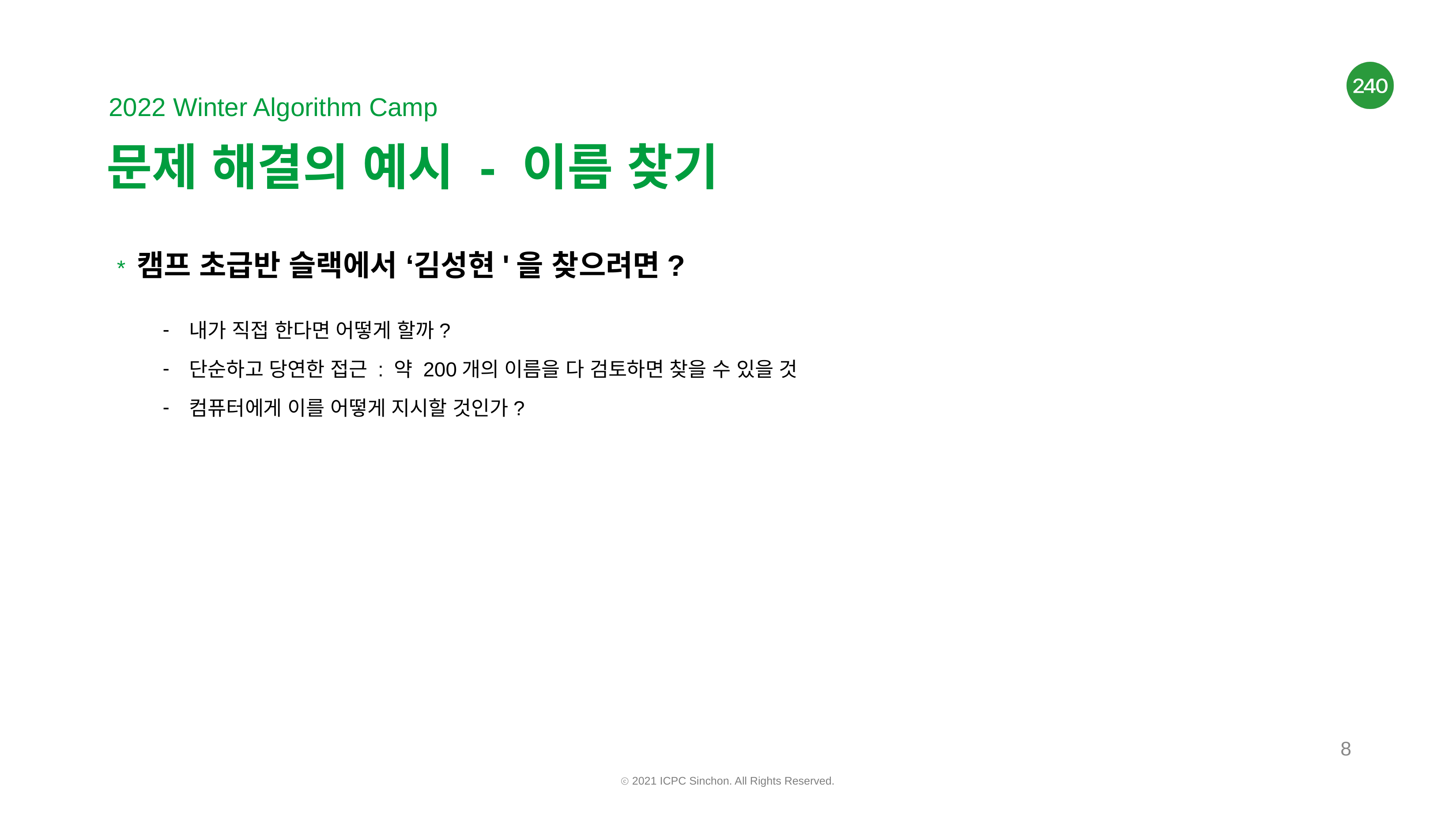

문제 해결의 예시 - 이름 찾기
* 캠프 초급반 슬랙에서 ‘김성현'을 찾으려면?
내가 직접 한다면 어떻게 할까?
단순하고 당연한 접근 : 약 200개의 이름을 다 검토하면 찾을 수 있을 것
컴퓨터에게 이를 어떻게 지시할 것인가?
8
ⓒ 2021 ICPC Sinchon. All Rights Reserved.